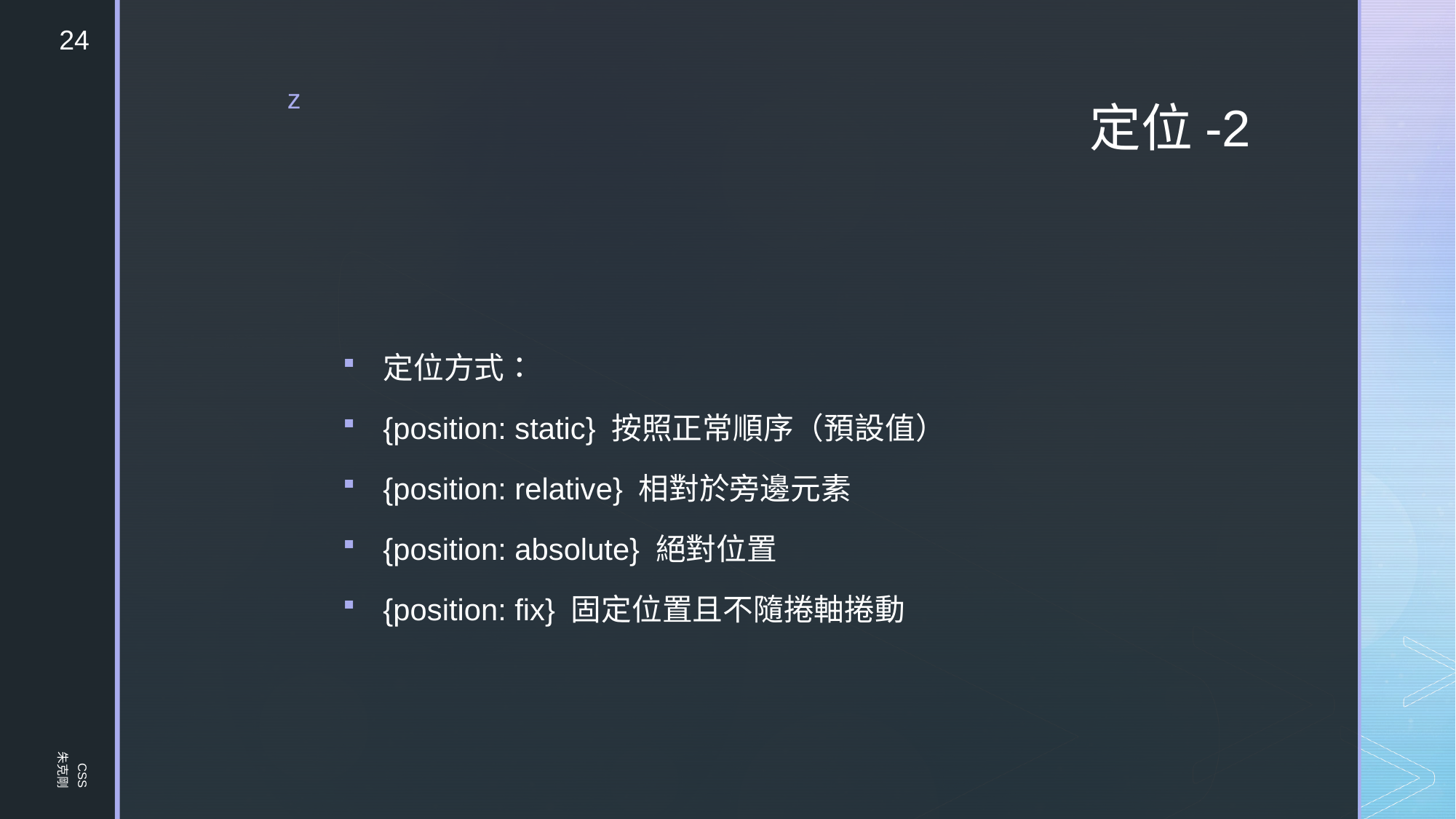

24
# 定位-2
定位方式：
{position: static} 按照正常順序（預設值）
{position: relative} 相對於旁邊元素
{position: absolute} 絕對位置
{position: fix} 固定位置且不隨捲軸捲動
CSS
朱克剛